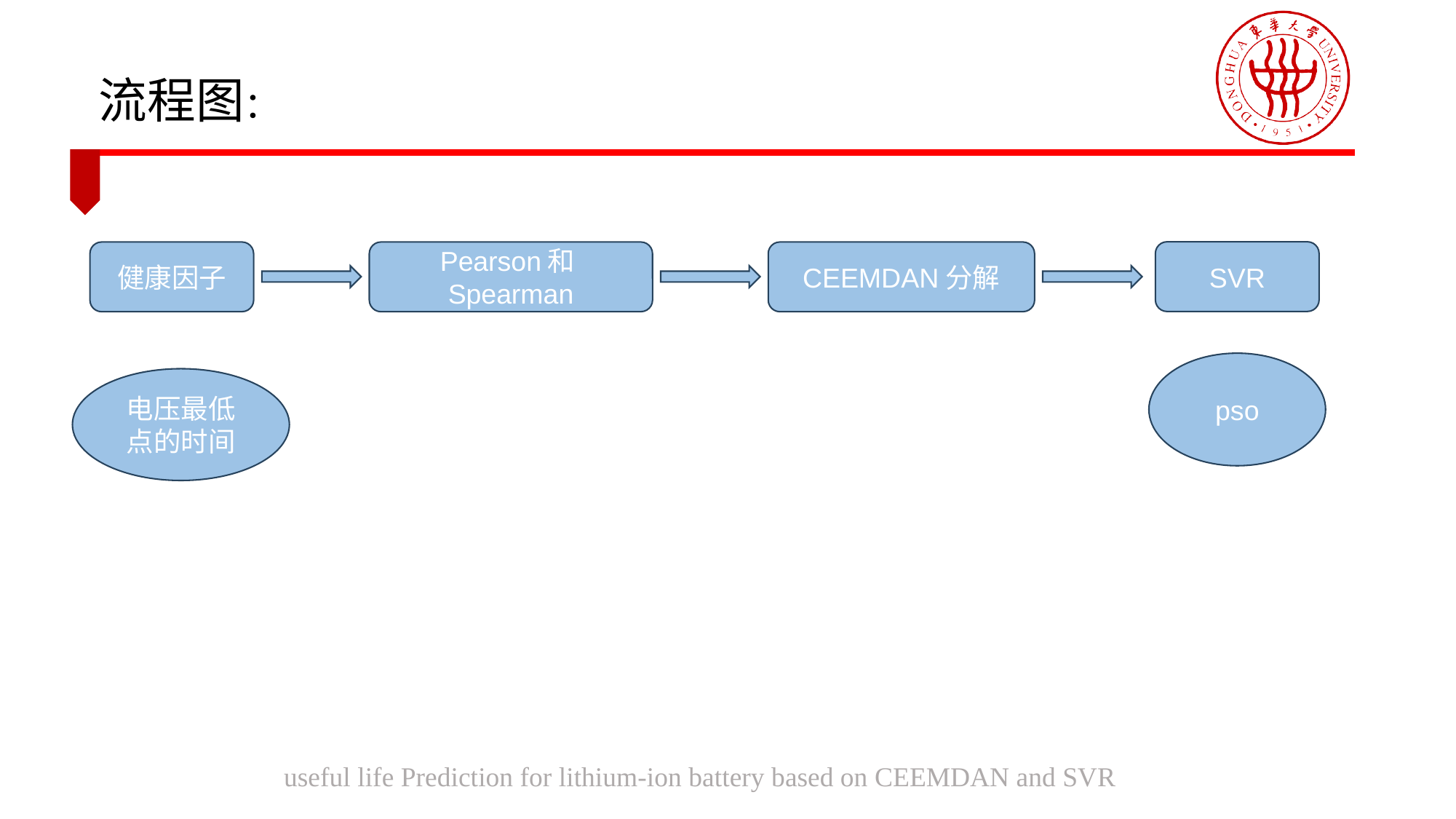

流程图：
SVR
Pearson和Spearman
CEEMDAN分解
健康因子

pso
电压最低点的时间
useful life Prediction for lithium-ion battery based on CEEMDAN and SVR